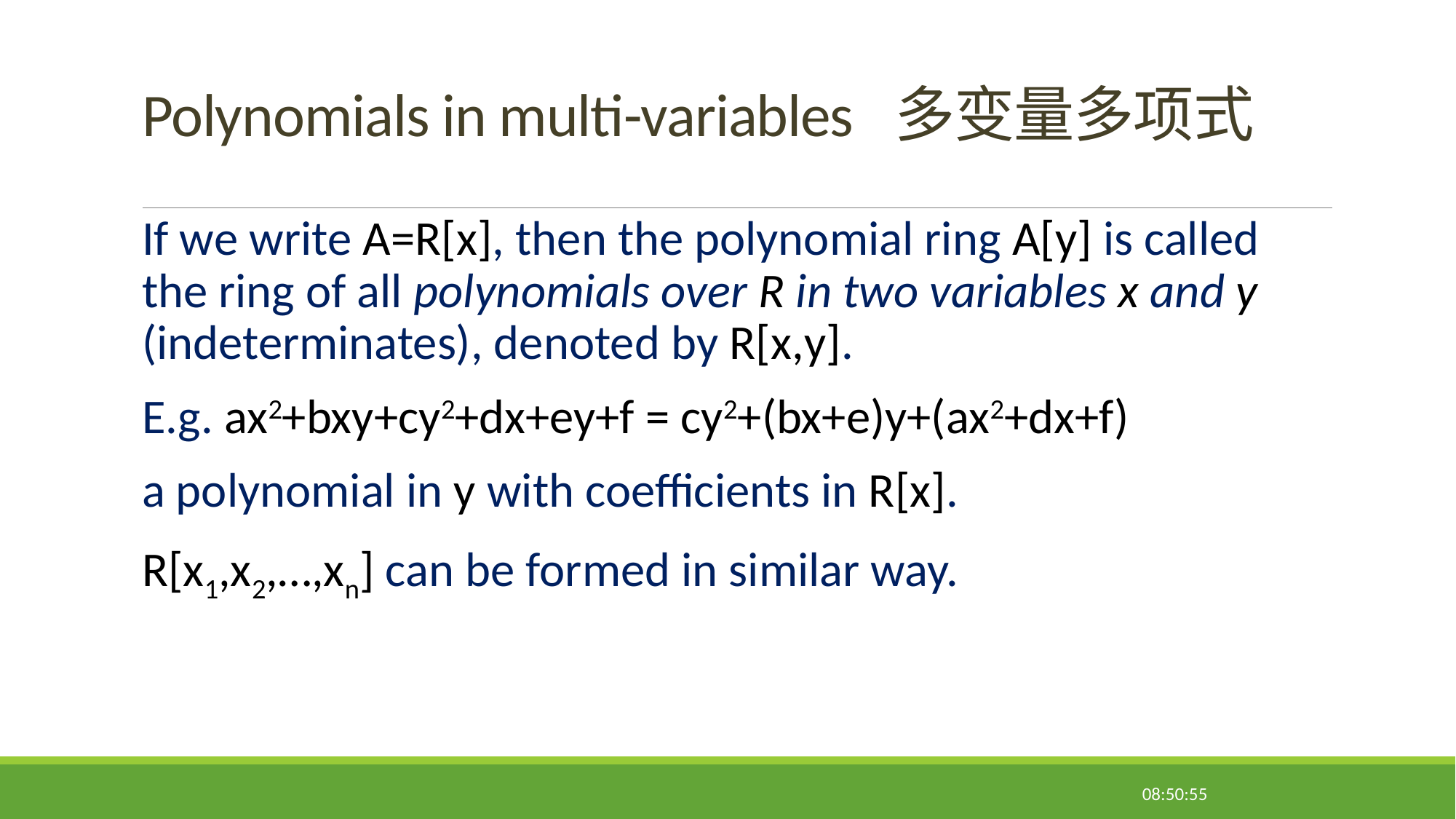

# Polynomials in multi-variables  多变量多项式
If we write A=R[x], then the polynomial ring A[y] is called the ring of all polynomials over R in two variables x and y (indeterminates), denoted by R[x,y].
E.g. ax2+bxy+cy2+dx+ey+f = cy2+(bx+e)y+(ax2+dx+f)
a polynomial in y with coefficients in R[x].
R[x1,x2,…,xn] can be formed in similar way.
08:50:55